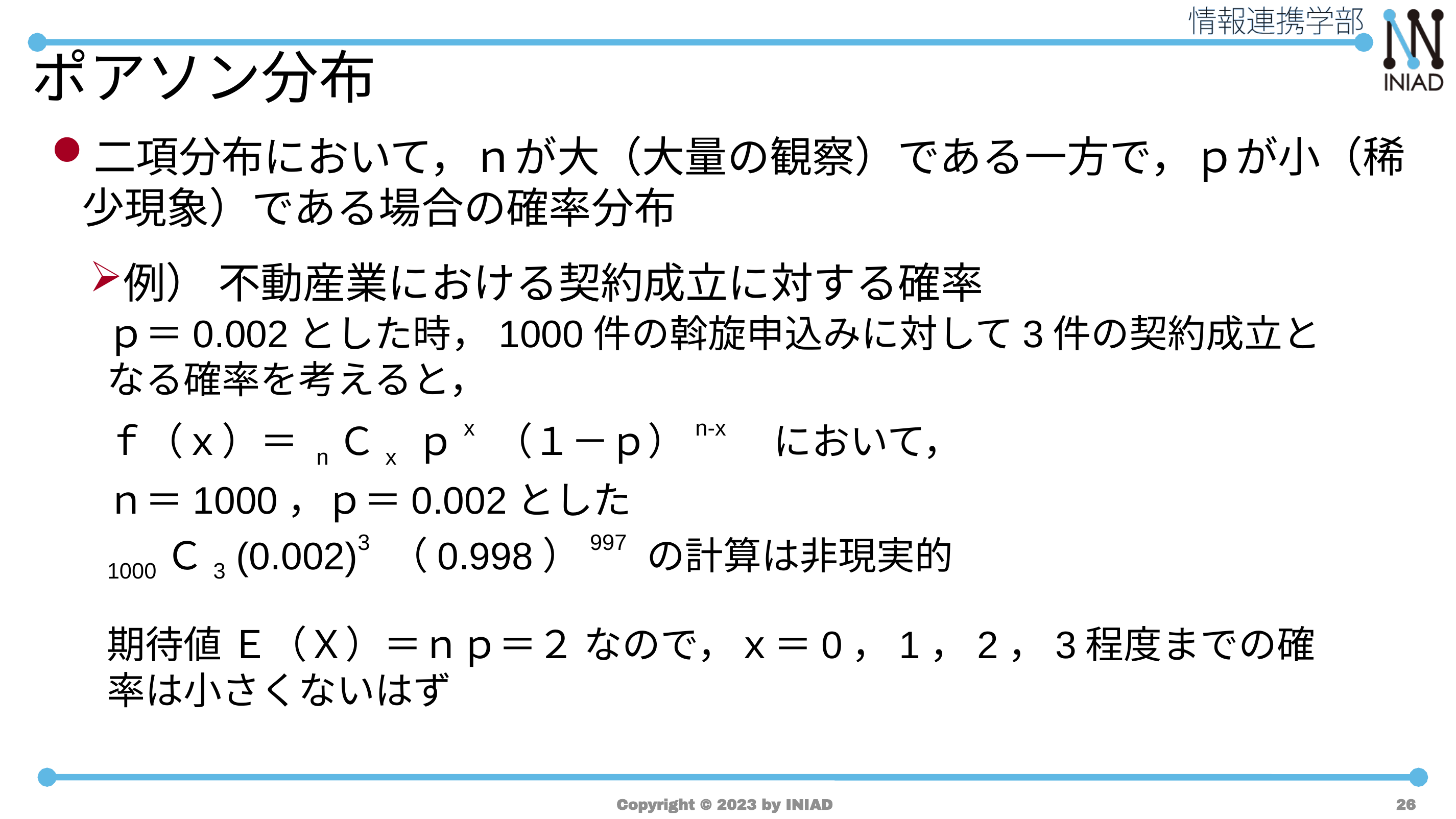

# ポアソン分布
二項分布において，ｎが大（大量の観察）である一方で，ｐが小（稀少現象）である場合の確率分布
例） 不動産業における契約成立に対する確率
ｐ＝0.002とした時，1000件の斡旋申込みに対して3件の契約成立となる確率を考えると，
ｆ（ｘ）＝ nＣx ｐx （１－ｐ）n-x　において，
ｎ＝1000，ｐ＝0.002とした
1000Ｃ3 (0.002)3 （0.998）997 の計算は非現実的
期待値 Ｅ（Ｘ）＝ｎｐ＝２ なので，ｘ＝0，1，2，3程度までの確率は小さくないはず
Copyright © 2023 by INIAD
26